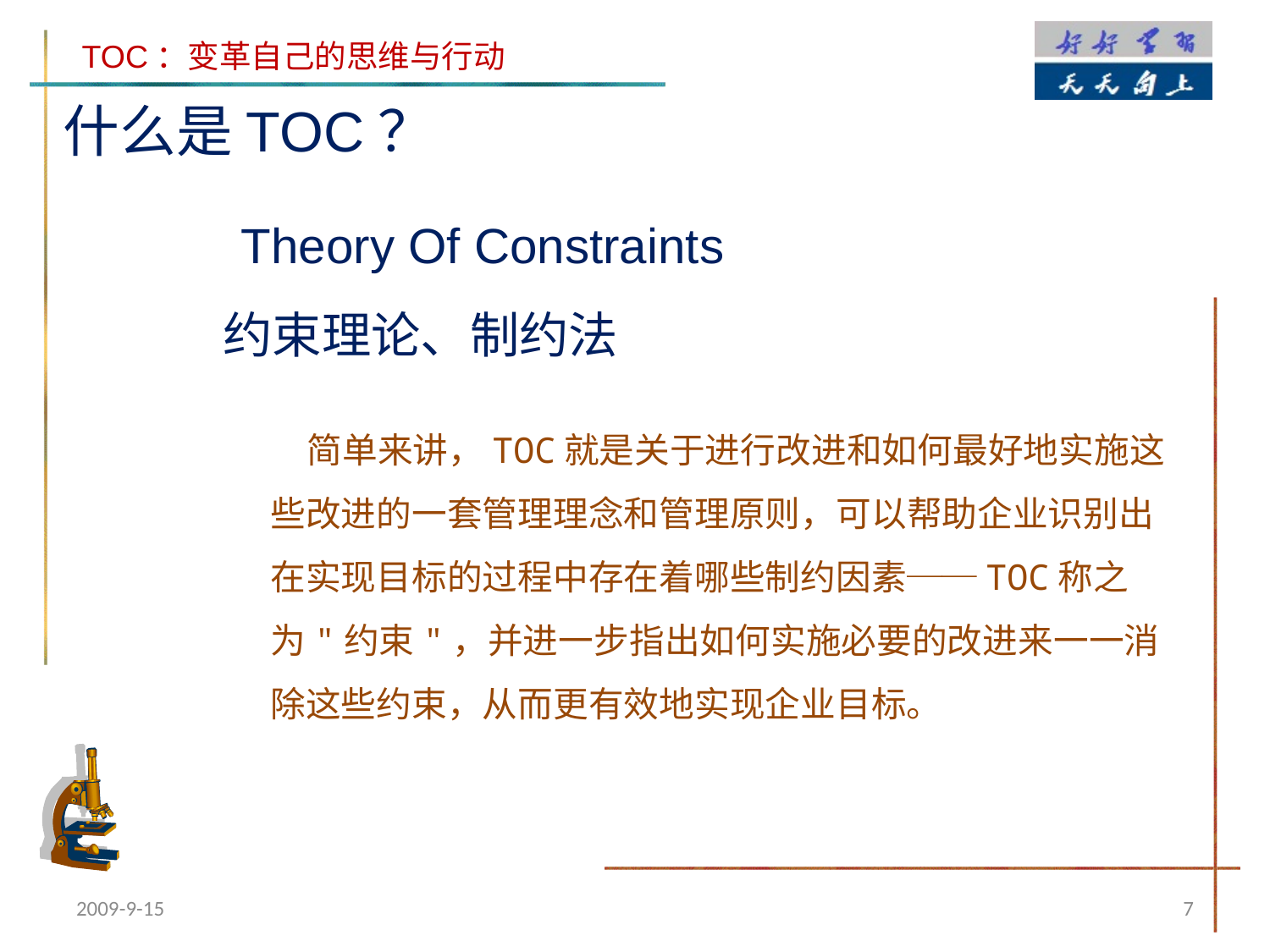

什么是TOC？
Theory Of Constraints
约束理论、制约法
    简单来讲，TOC就是关于进行改进和如何最好地实施这些改进的一套管理理念和管理原则，可以帮助企业识别出在实现目标的过程中存在着哪些制约因素──TOC称之为"约束"，并进一步指出如何实施必要的改进来一一消除这些约束，从而更有效地实现企业目标。
2009-9-15
7